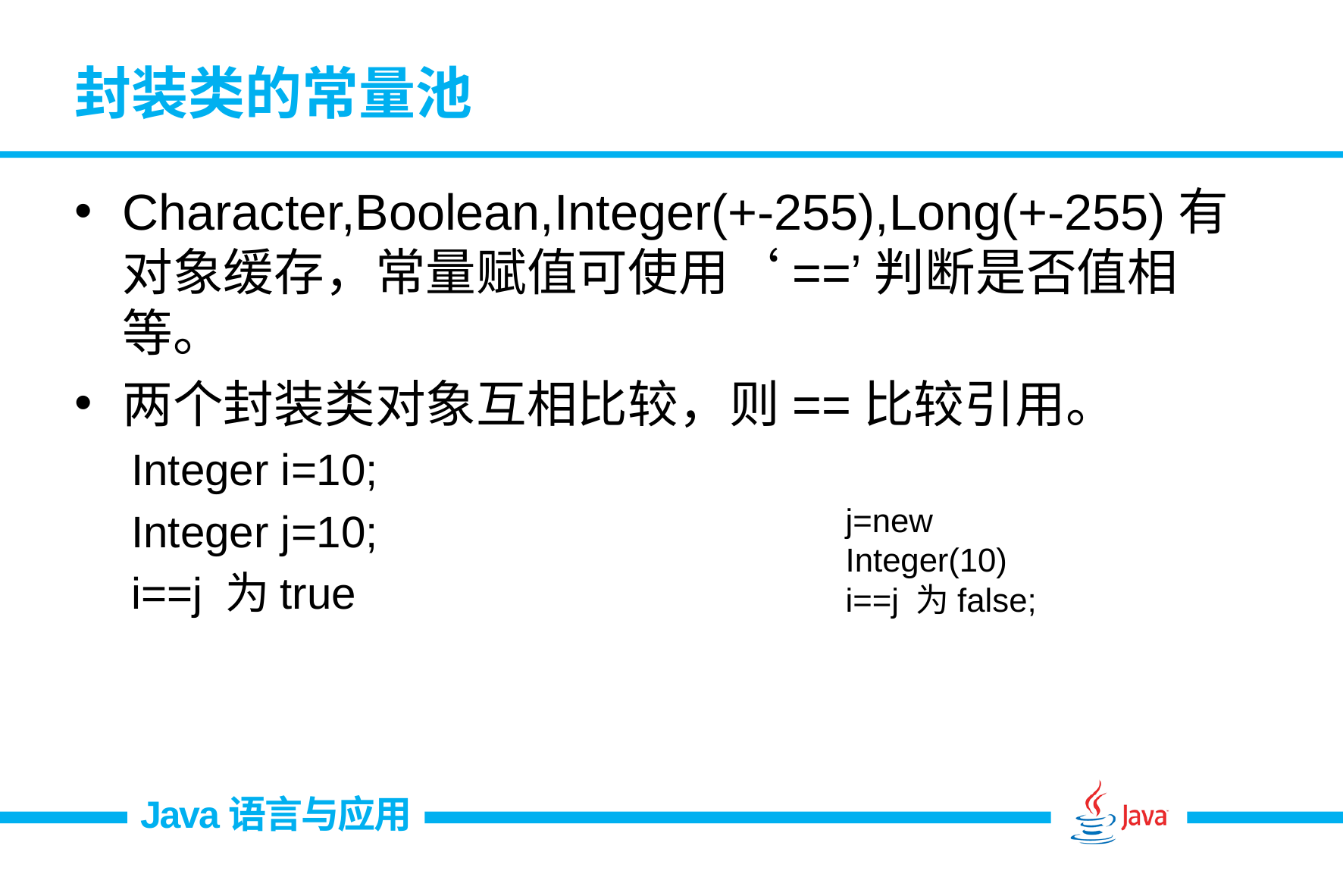

# 封装类的常量池
Character,Boolean,Integer(+-255),Long(+-255)有对象缓存，常量赋值可使用‘==’判断是否值相等。
两个封装类对象互相比较，则==比较引用。
Integer i=10;
Integer j=10;
i==j 为true

j=new Integer(10)
i==j 为false;
27